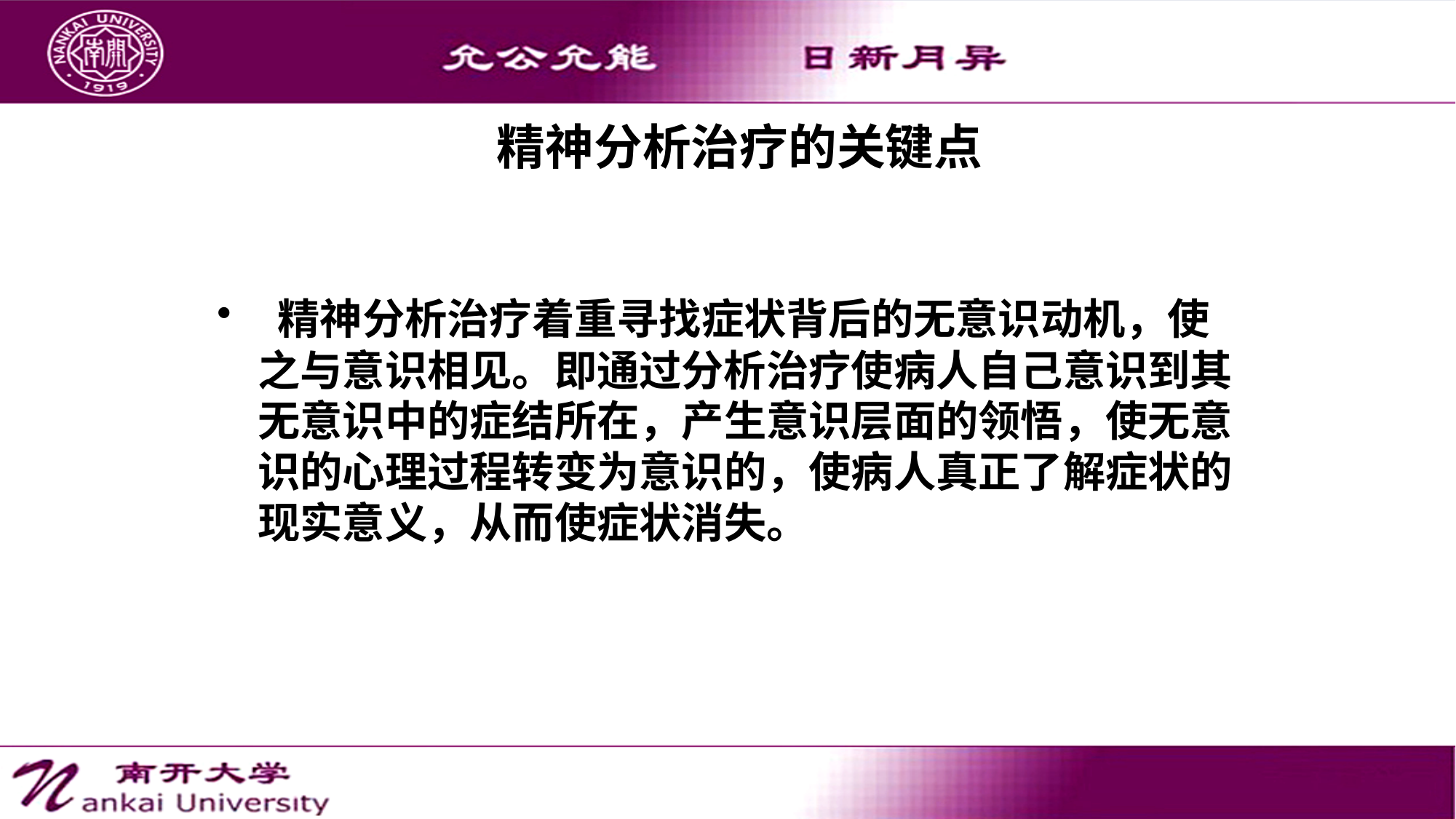

# 精神分析治疗的关键点

 精神分析治疗着重寻找症状背后的无意识动机，使之与意识相见。即通过分析治疗使病人自己意识到其无意识中的症结所在，产生意识层面的领悟，使无意识的心理过程转变为意识的，使病人真正了解症状的现实意义，从而使症状消失。